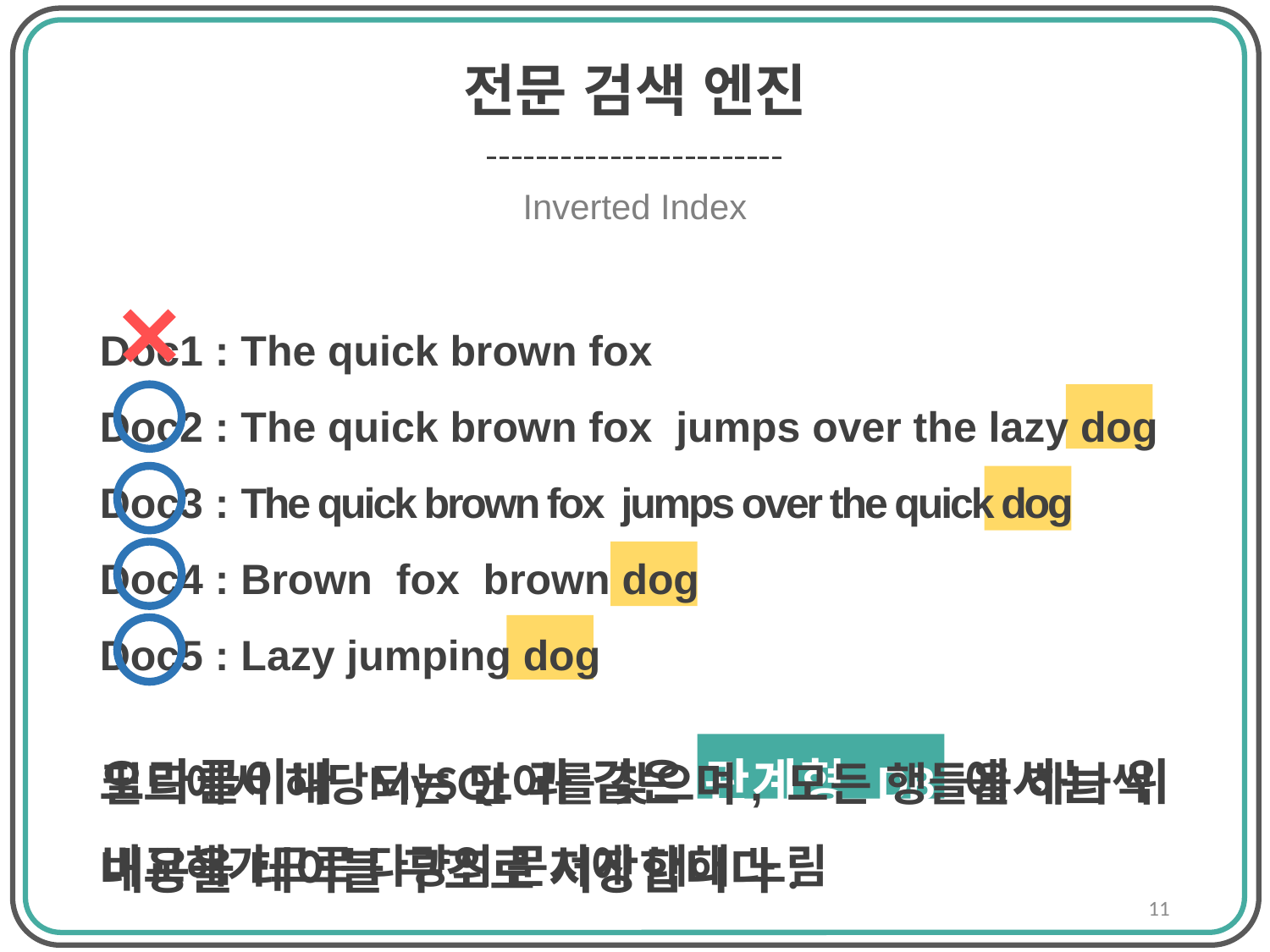

전문 검색 엔진
Inverted Index
Doc1 : The quick brown fox
Doc2 : The quick brown fox  jumps over the lazy dog
Doc3 : The quick brown fox  jumps over the quick dog
Doc4 : Brown  fox  brown dog
Doc5 : Lazy jumping dog

오라클이나 MySQL과 같은 관계형 DB 에서는 위 내용을 테이블 구조로 저장합니다.

필드에서 해당되는 단어를 찾으며, 모든 행들을 하나씩 비교해가므로 다량의 문서에 대해 느림
11